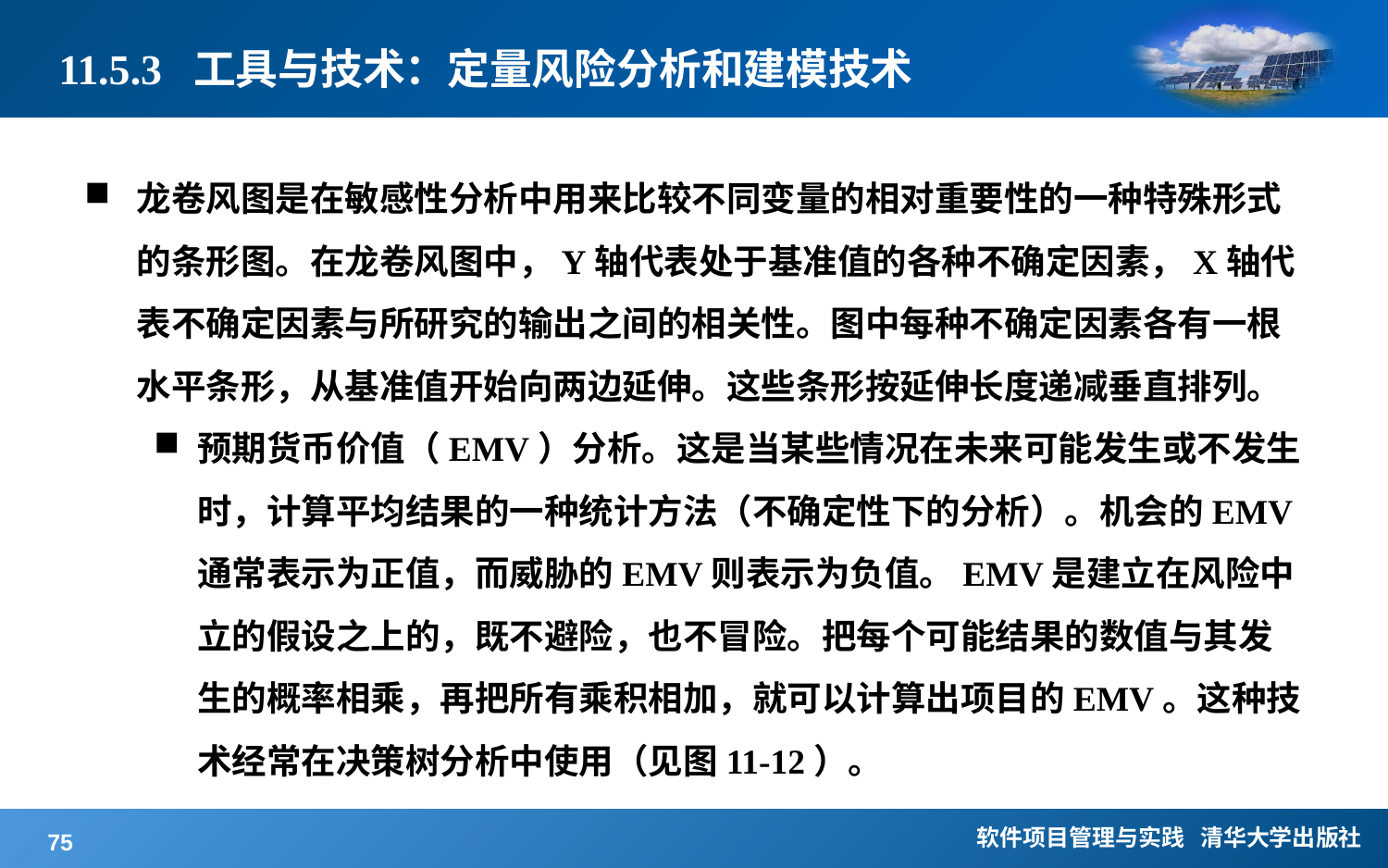

# 11.5.3  工具与技术：定量风险分析和建模技术
龙卷风图是在敏感性分析中用来比较不同变量的相对重要性的一种特殊形式的条形图。在龙卷风图中，Y轴代表处于基准值的各种不确定因素，X轴代表不确定因素与所研究的输出之间的相关性。图中每种不确定因素各有一根水平条形，从基准值开始向两边延伸。这些条形按延伸长度递减垂直排列。
预期货币价值（EMV）分析。这是当某些情况在未来可能发生或不发生时，计算平均结果的一种统计方法（不确定性下的分析）。机会的EMV通常表示为正值，而威胁的EMV则表示为负值。EMV是建立在风险中立的假设之上的，既不避险，也不冒险。把每个可能结果的数值与其发生的概率相乘，再把所有乘积相加，就可以计算出项目的EMV。这种技术经常在决策树分析中使用（见图11-12）。